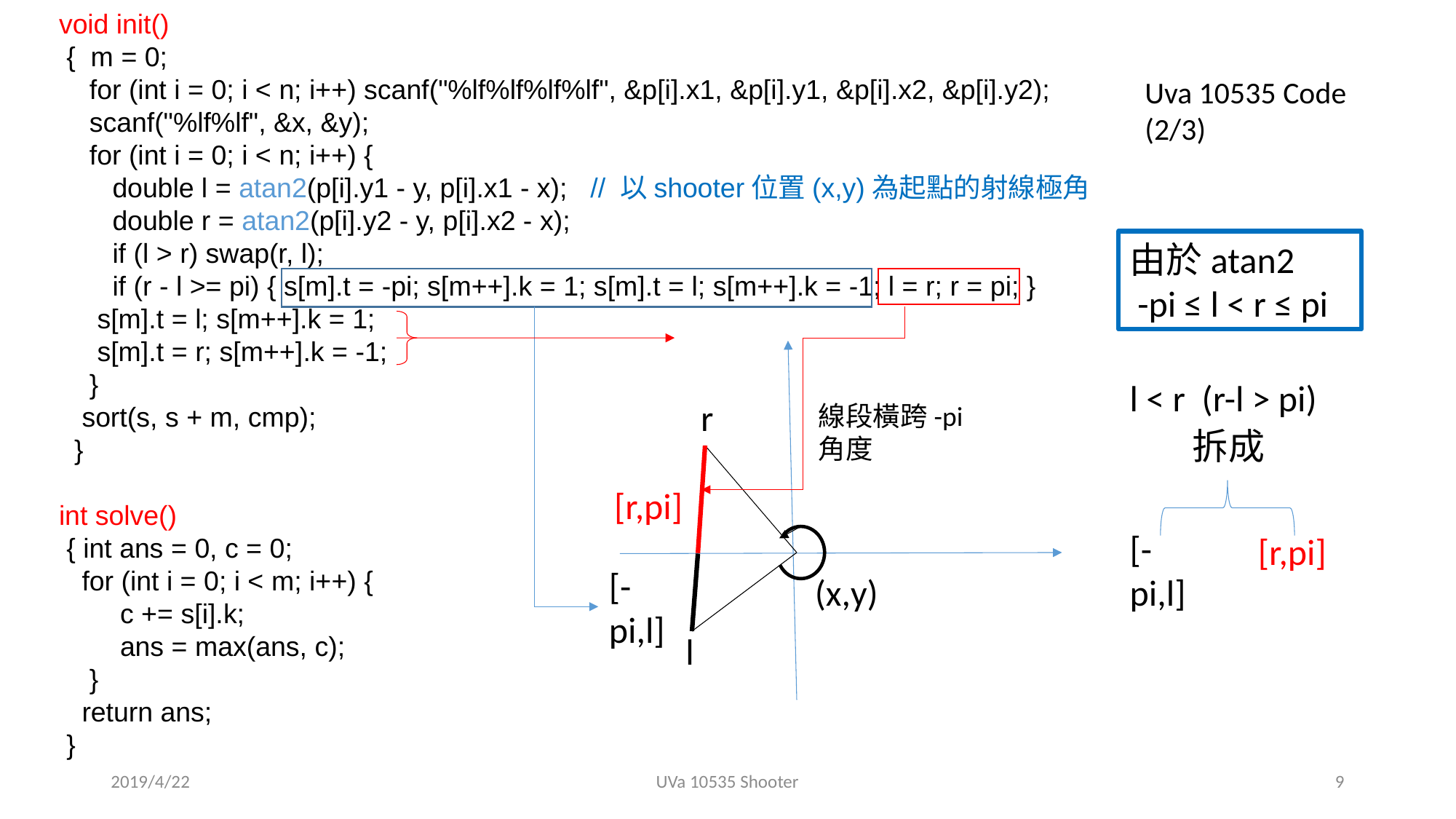

void init()
 {  m = 0;
    for (int i = 0; i < n; i++) scanf("%lf%lf%lf%lf", &p[i].x1, &p[i].y1, &p[i].x2, &p[i].y2);
    scanf("%lf%lf", &x, &y);
    for (int i = 0; i < n; i++) {
       double l = atan2(p[i].y1 - y, p[i].x1 - x);   // 以shooter位置(x,y)為起點的射線極角
       double r = atan2(p[i].y2 - y, p[i].x2 - x);
       if (l > r) swap(r, l);
       if (r - l >= pi) { s[m].t = -pi; s[m++].k = 1; s[m].t = l; s[m++].k = -1; l = r; r = pi; }
     s[m].t = l; s[m++].k = 1;
     s[m].t = r; s[m++].k = -1;
    }
   sort(s, s + m, cmp);
  }

int solve()
 { int ans = 0, c = 0;
   for (int i = 0; i < m; i++) {
        c += s[i].k;
        ans = max(ans, c);
    }
   return ans;
 }
Uva 10535 Code (2/3)
由於atan2
 -pi ≤ l < r ≤ pi

l < r  (r-l > pi)
r
線段橫跨-pi角度
拆成

[r,pi]
[-pi,l]
[r,pi]

[-pi,l]
(x,y)

l
2019/4/22
UVa 10535 Shooter
9